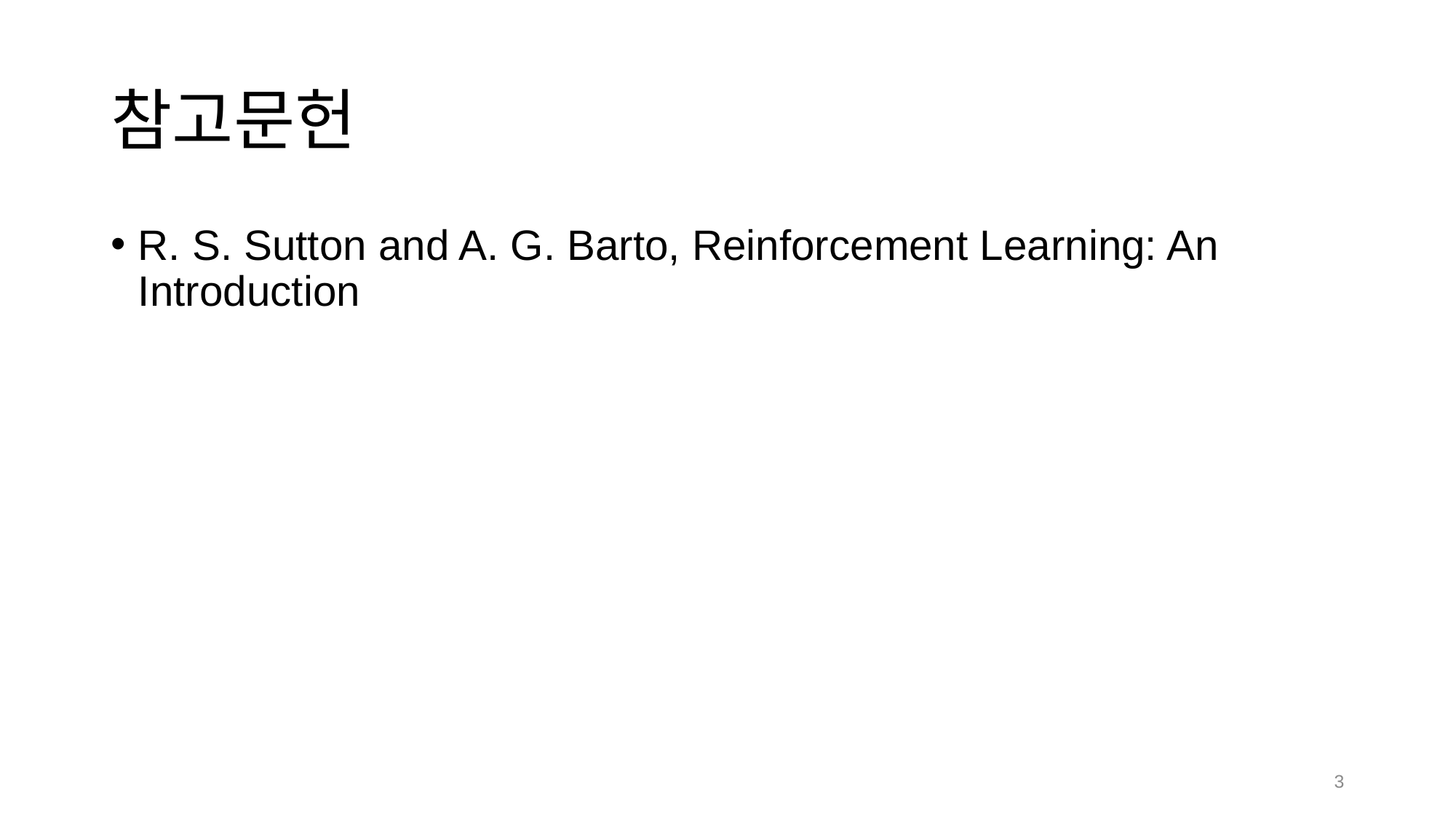

# 참고문헌
R. S. Sutton and A. G. Barto, Reinforcement Learning: An Introduction

3